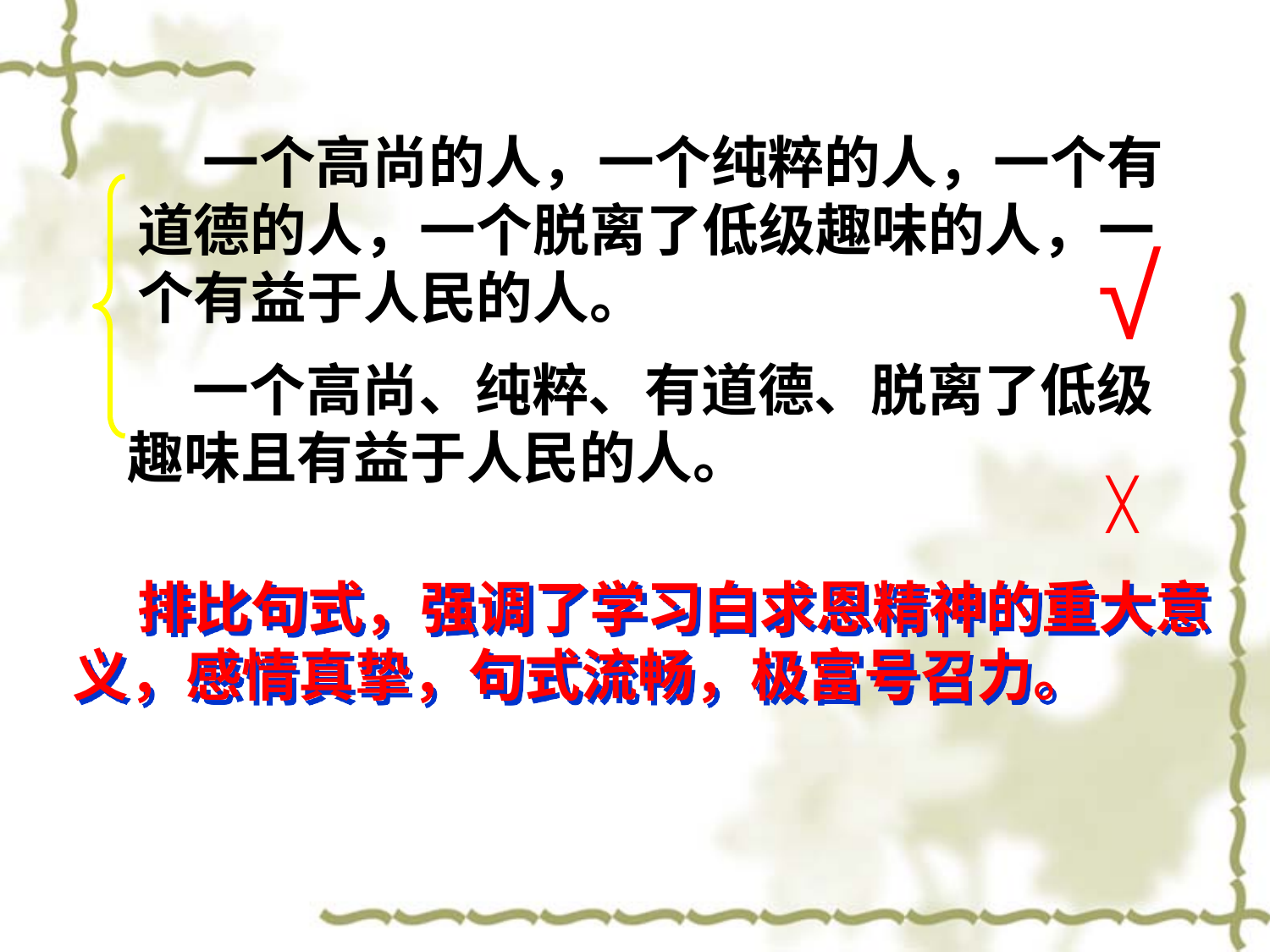

一个高尚的人，一个纯粹的人，一个有道德的人，一个脱离了低级趣味的人，一个有益于人民的人。

√
    一个高尚、纯粹、有道德、脱离了低级趣味且有益于人民的人。
╳
    排比句式，强调了学习白求恩精神的重大意义，感情真挚，句式流畅，极富号召力。